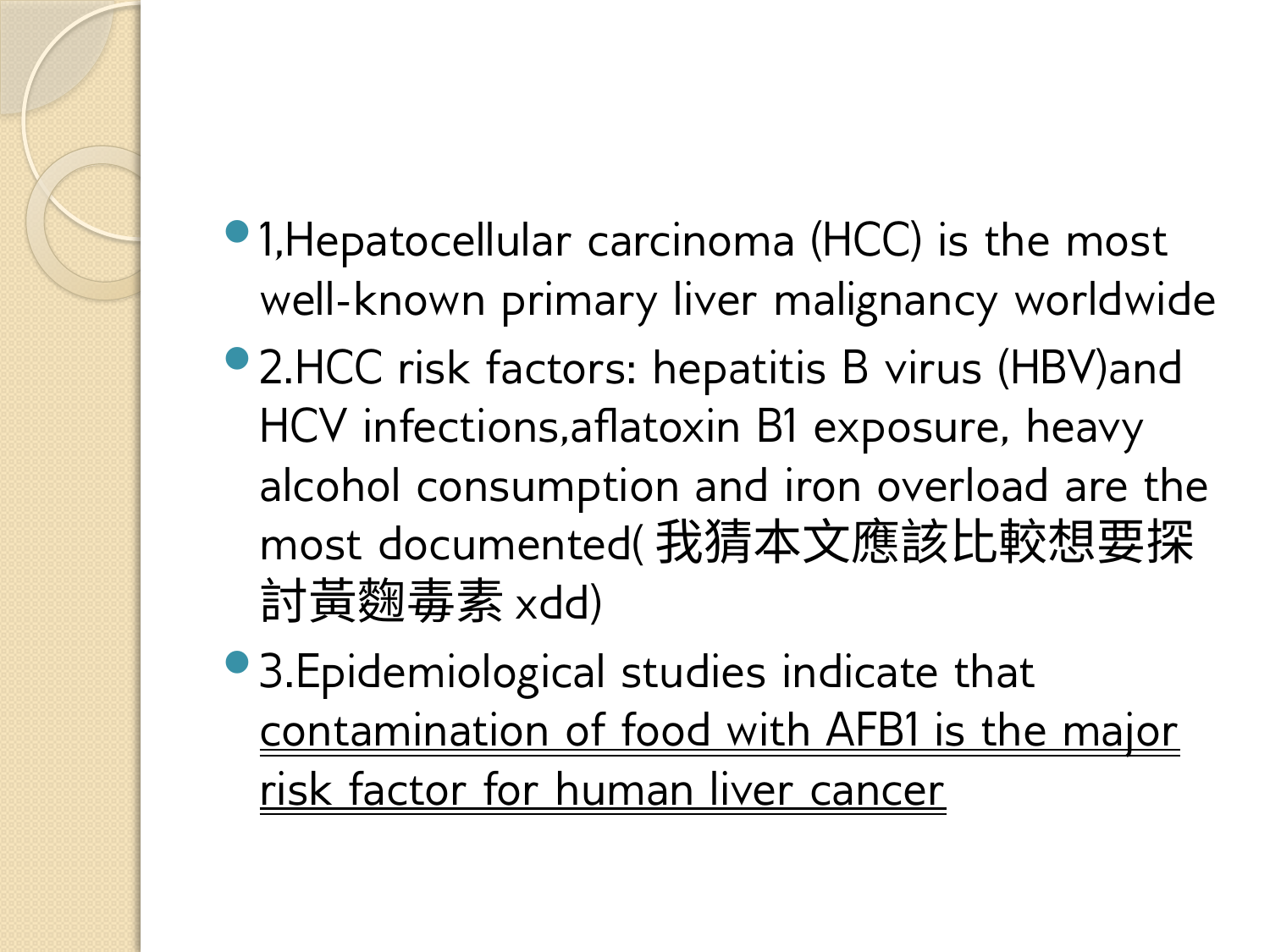

#
1,Hepatocellular carcinoma (HCC) is the most well-known primary liver malignancy worldwide
2.HCC risk factors: hepatitis B virus (HBV)and HCV infections,aflatoxin B1 exposure, heavy alcohol consumption and iron overload are the most documented(我猜本文應該比較想要探討黃麴毒素xdd)
3.Epidemiological studies indicate that contamination of food with AFB1 is the major risk factor for human liver cancer